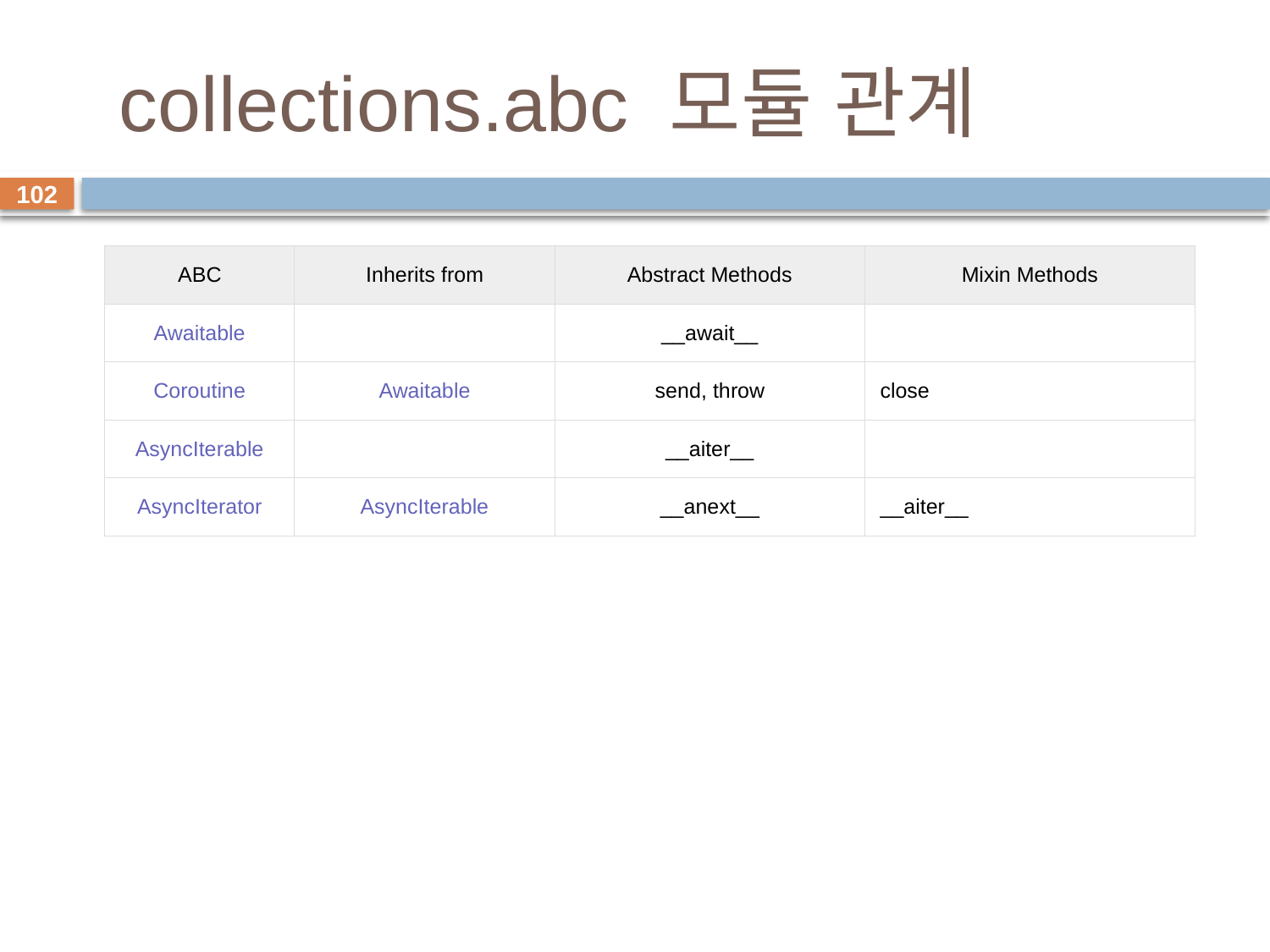

# collections.abc 모듈 관계
102
| ABC | Inherits from | Abstract Methods | Mixin Methods |
| --- | --- | --- | --- |
| Awaitable |  | \_\_await\_\_ |  |
| Coroutine | Awaitable | send, throw | close |
| AsyncIterable |  | \_\_aiter\_\_ |  |
| AsyncIterator | AsyncIterable | \_\_anext\_\_ | \_\_aiter\_\_ |